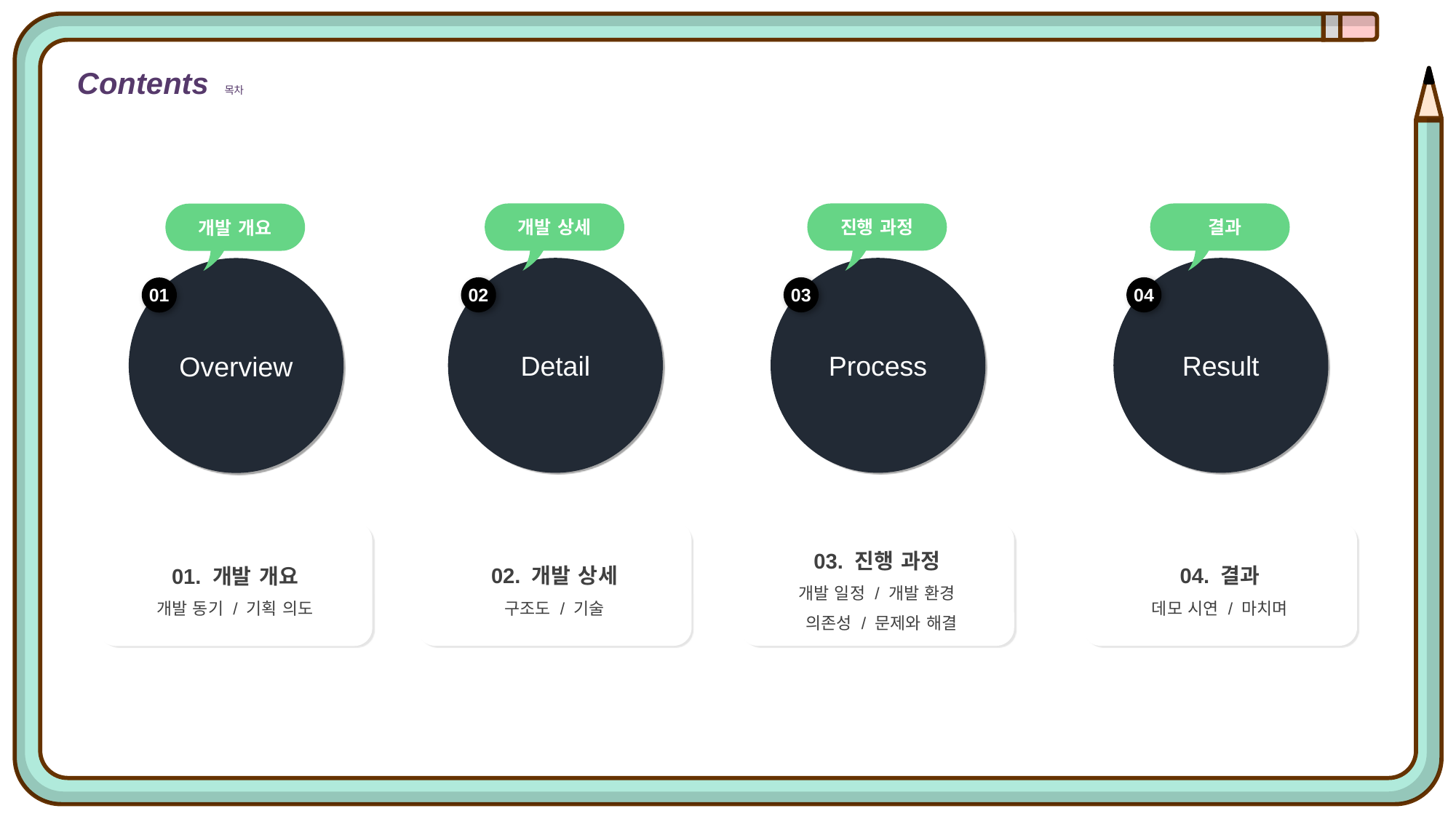

Contents 목차
개발 상세

진행 과정

 결과

개발 개요

Detail
Process
Result
Overview
02
03
04
01
02. 개발 상세
구조도 / 기술
03. 진행 과정
개발 일정 / 개발 환경
 의존성 / 문제와 해결
04. 결과
데모 시연 / 마치며
01. 개발 개요
개발 동기 / 기획 의도